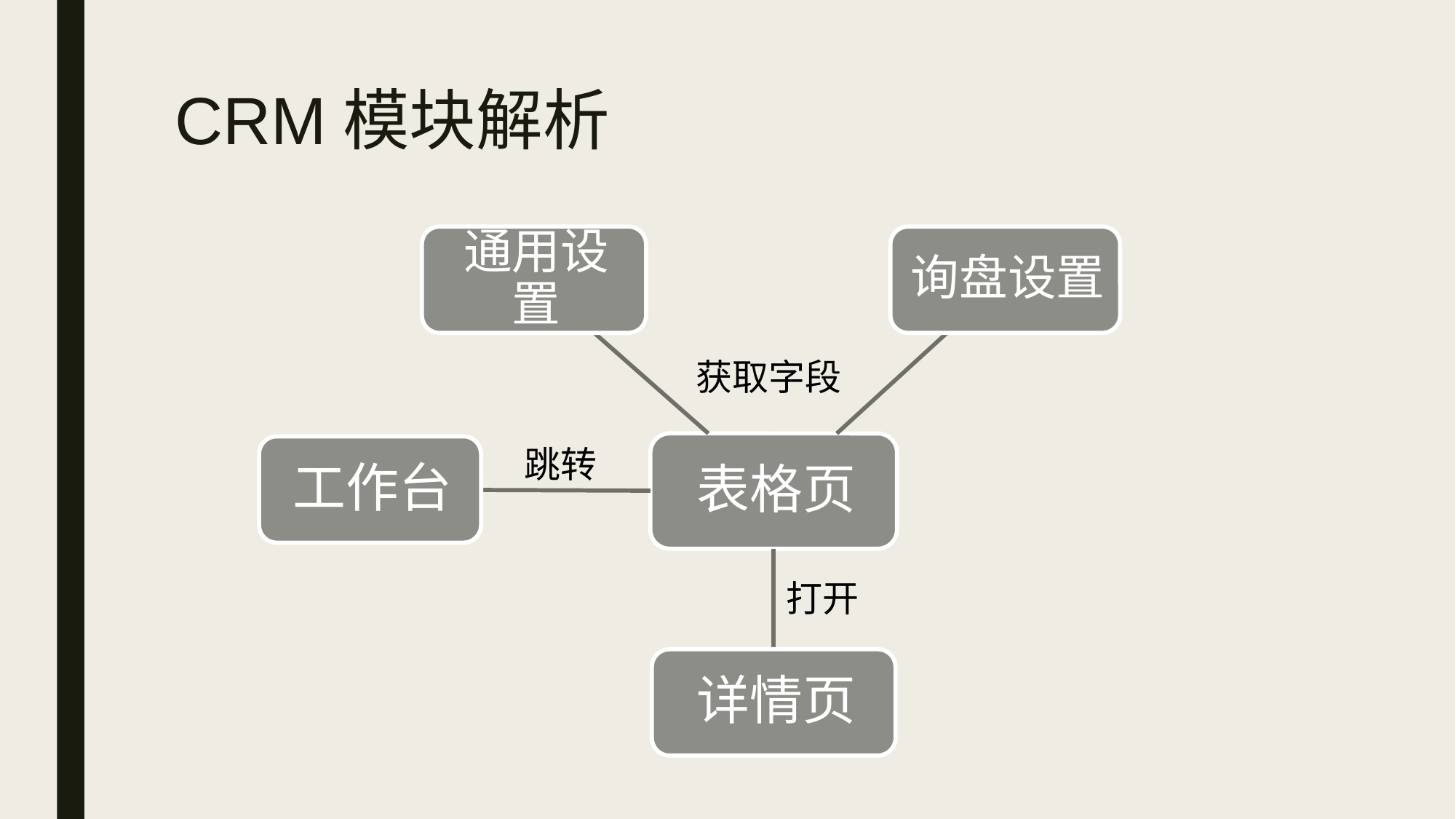

# CRM模块解析
表格页
通用设置
询盘设置
详情页
工作台
获取字段
跳转
打开